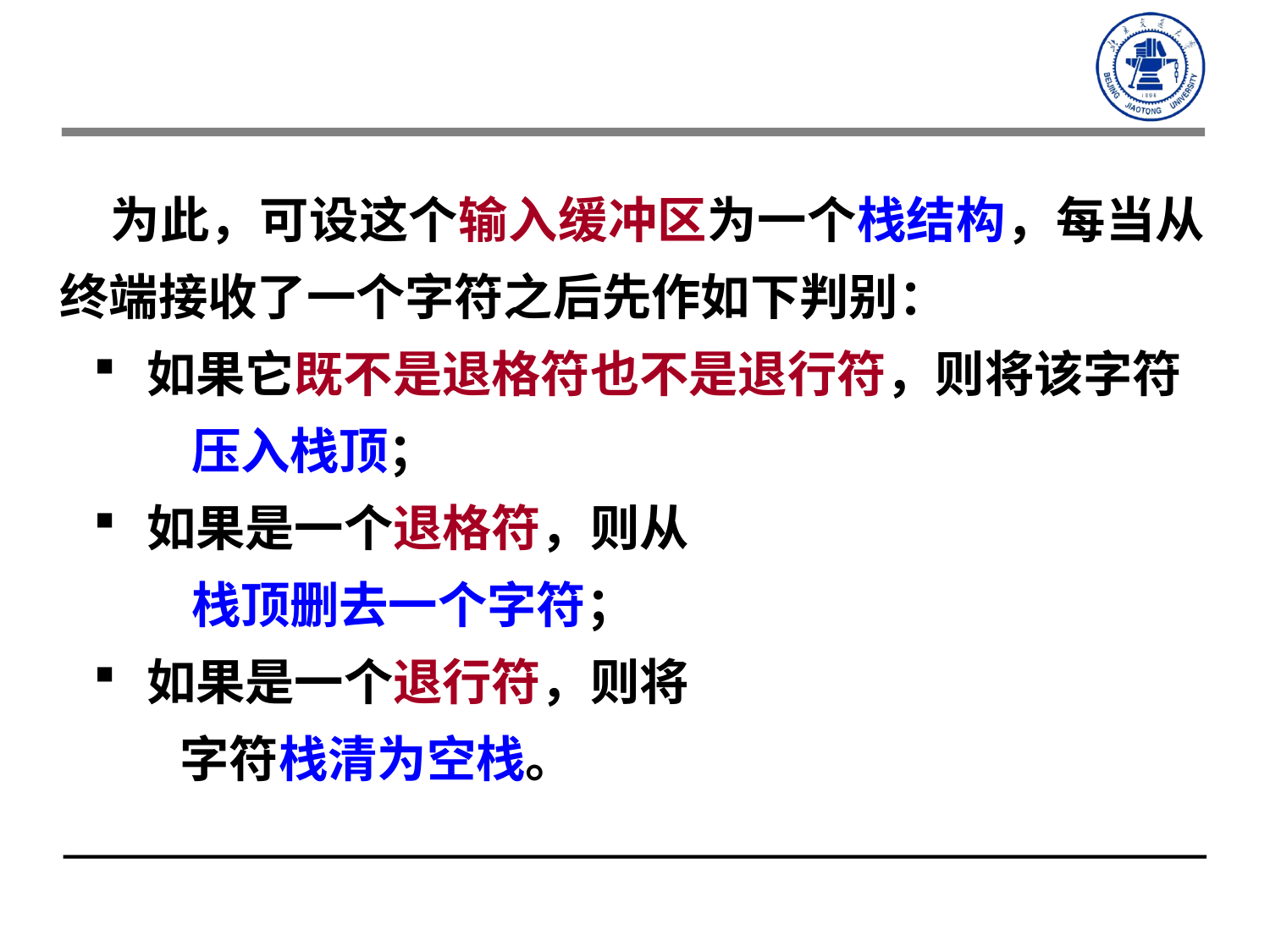

为此，可设这个输入缓冲区为一个栈结构，每当从终端接收了一个字符之后先作如下判别：
 如果它既不是退格符也不是退行符，则将该字符
     压入栈顶；
 如果是一个退格符，则从
     栈顶删去一个字符；
 如果是一个退行符，则将
    字符栈清为空栈。